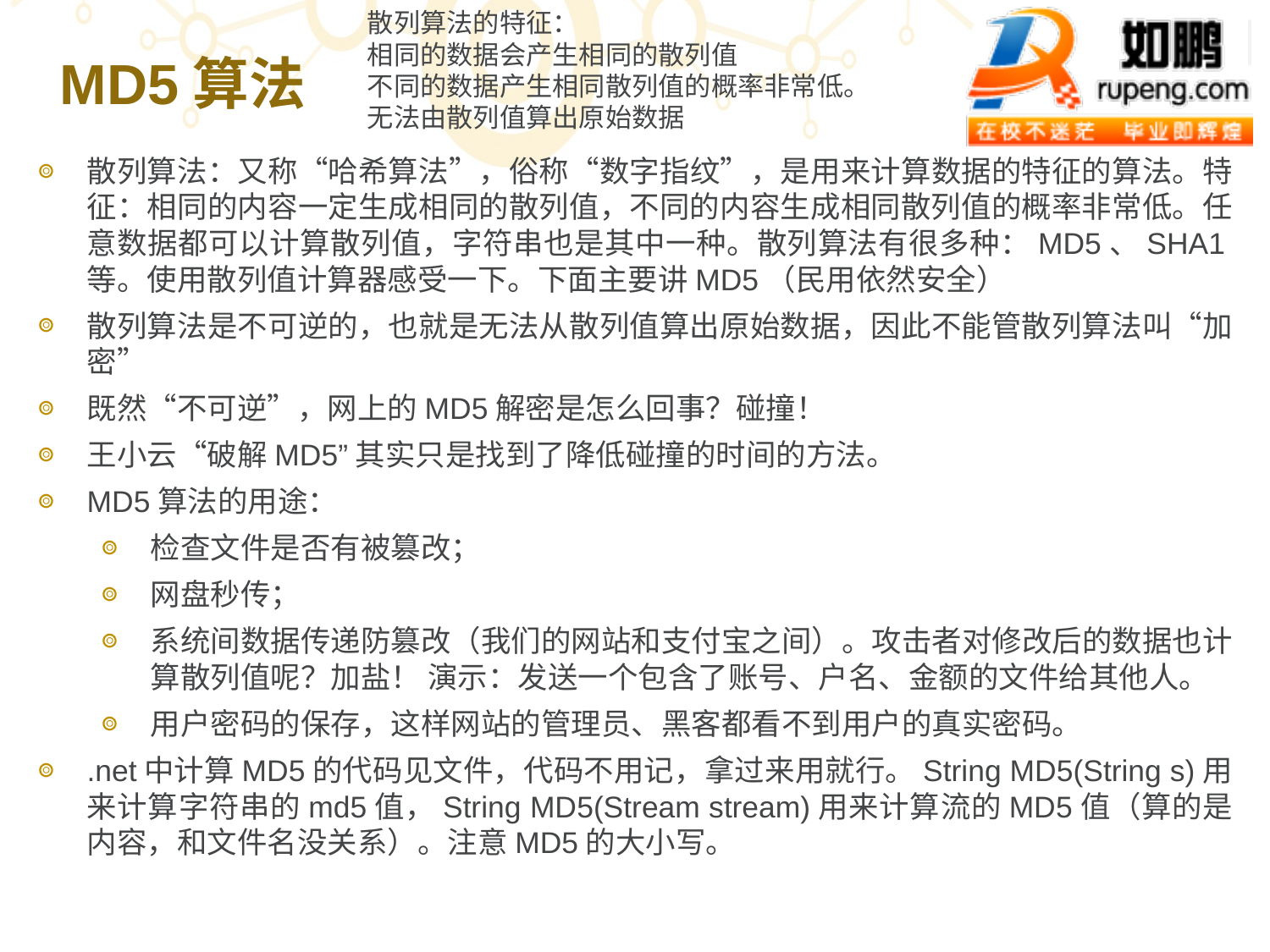

MD5算法
散列算法的特征：
相同的数据会产生相同的散列值
不同的数据产生相同散列值的概率非常低。
无法由散列值算出原始数据
散列算法：又称“哈希算法”，俗称“数字指纹”，是用来计算数据的特征的算法。特征：相同的内容一定生成相同的散列值，不同的内容生成相同散列值的概率非常低。任意数据都可以计算散列值，字符串也是其中一种。散列算法有很多种：MD5、SHA1等。使用散列值计算器感受一下。下面主要讲MD5（民用依然安全）
散列算法是不可逆的，也就是无法从散列值算出原始数据，因此不能管散列算法叫“加密”
既然“不可逆”，网上的MD5解密是怎么回事？碰撞！
王小云“破解MD5”其实只是找到了降低碰撞的时间的方法。
MD5算法的用途：
检查文件是否有被篡改；
网盘秒传；
系统间数据传递防篡改（我们的网站和支付宝之间）。攻击者对修改后的数据也计算散列值呢？加盐！ 演示：发送一个包含了账号、户名、金额的文件给其他人。
用户密码的保存，这样网站的管理员、黑客都看不到用户的真实密码。
.net中计算MD5的代码见文件，代码不用记，拿过来用就行。String MD5(String s)用来计算字符串的md5值，String MD5(Stream stream)用来计算流的MD5值（算的是内容，和文件名没关系）。注意MD5的大小写。